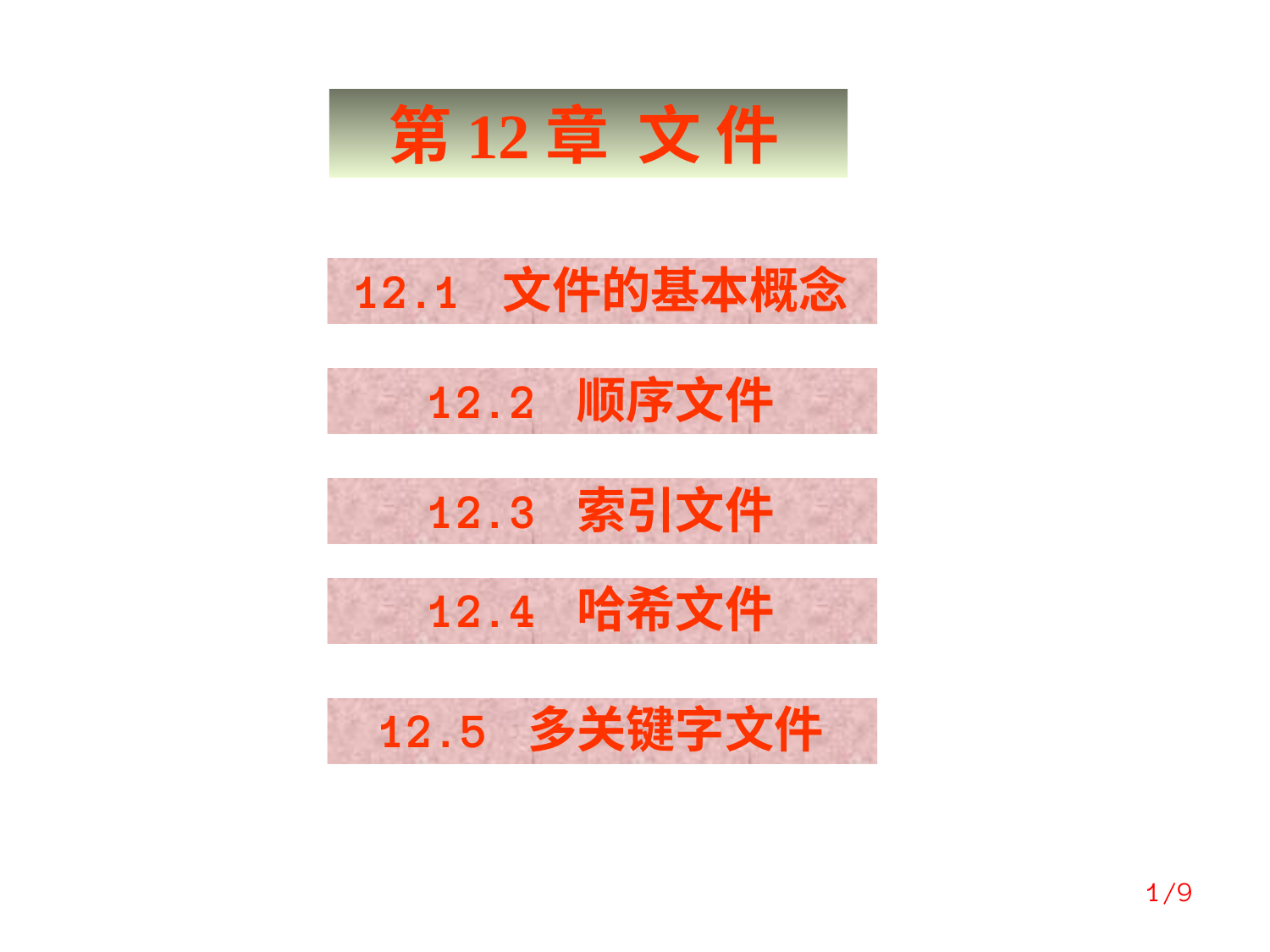

第12章  文 件
12.1 文件的基本概念
12.2 顺序文件
12.3 索引文件
12.4 哈希文件
12.5 多关键字文件
1/9